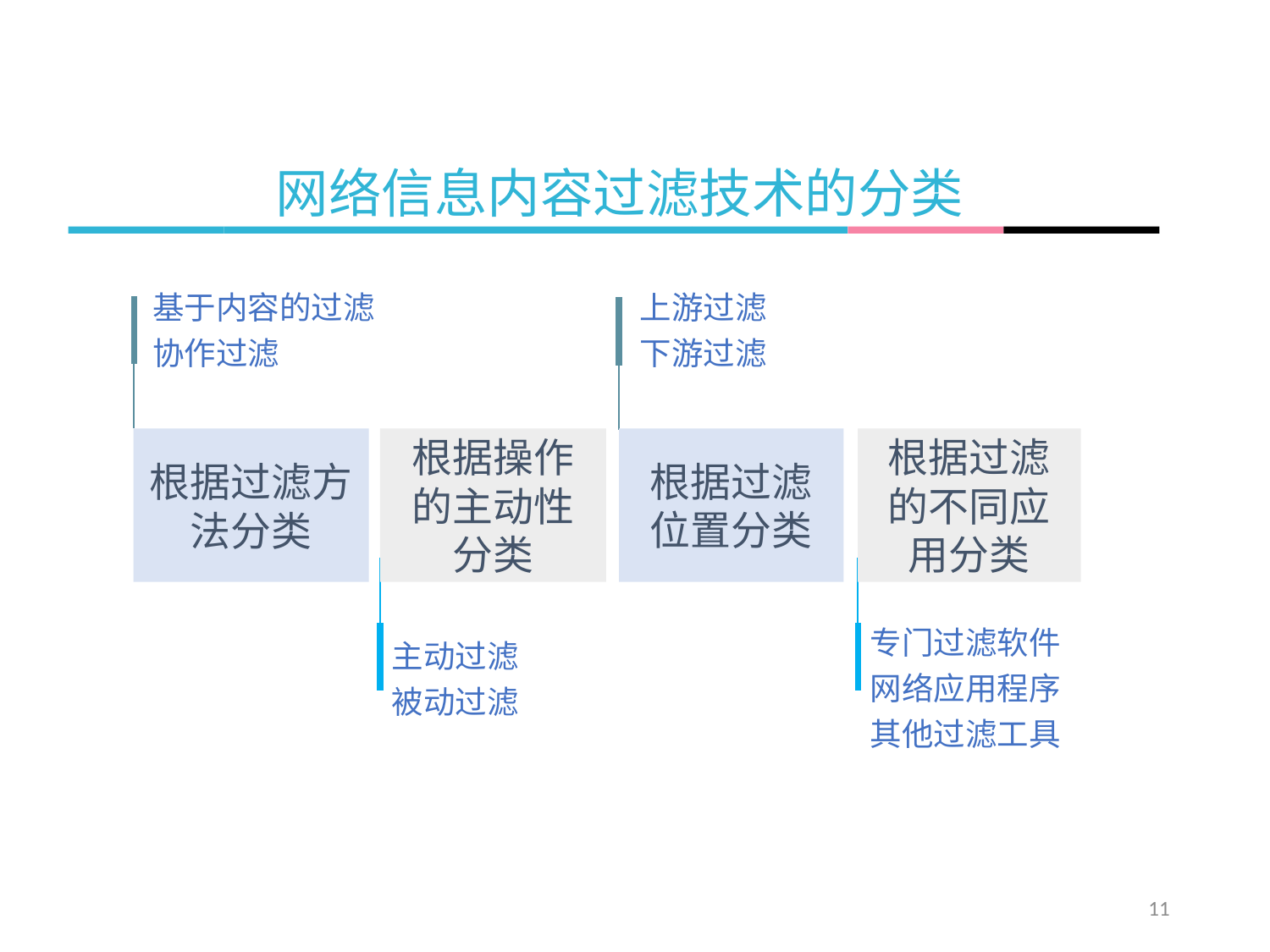

网络信息内容过滤技术的分类

基于内容的过滤
协作过滤
上游过滤
下游过滤
根据过滤方法分类
根据操作的主动性分类
根据过滤位置分类
根据过滤的不同应用分类
专门过滤软件
网络应用程序
其他过滤工具
主动过滤
被动过滤
11